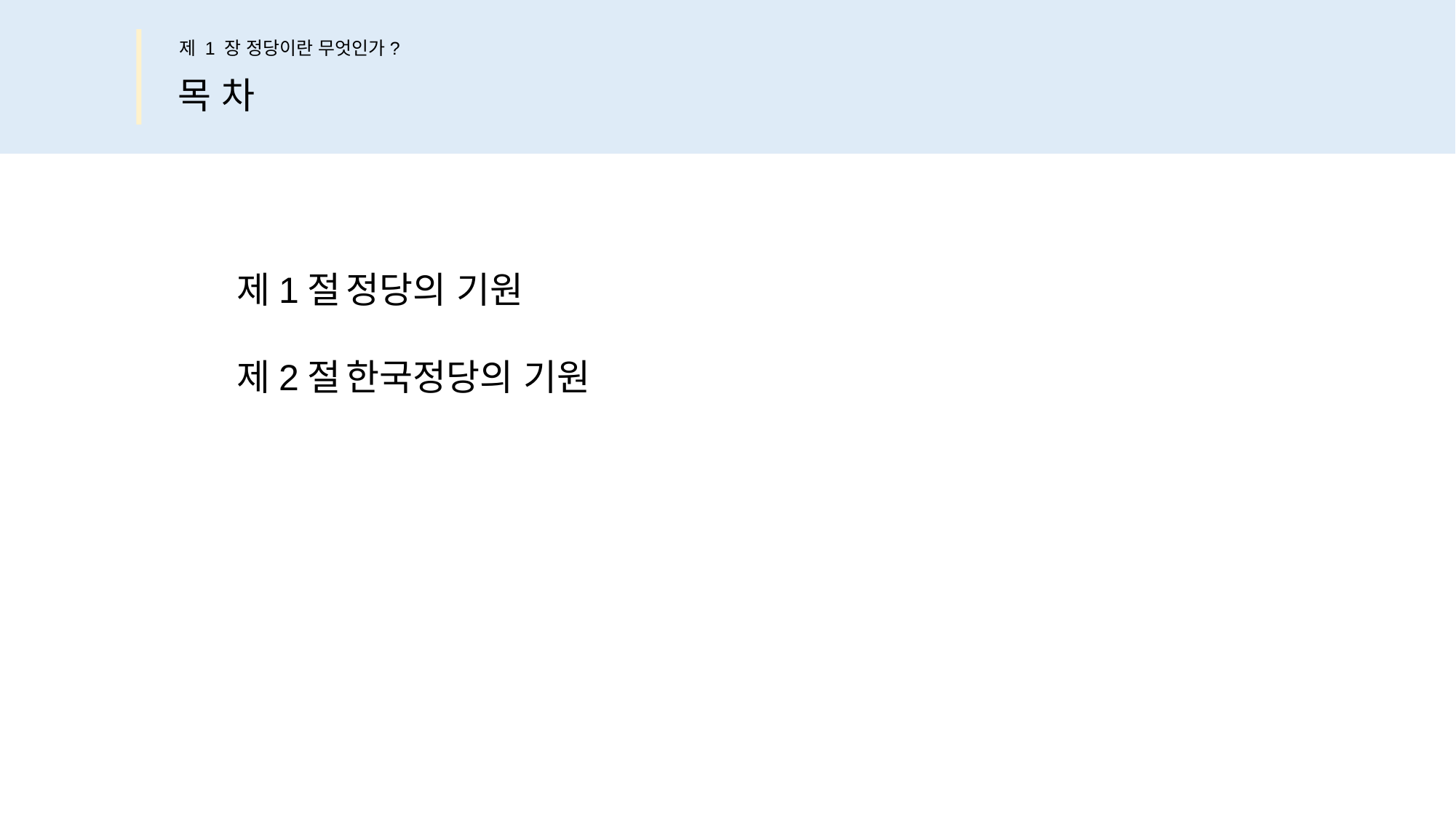

제 1 장 정당이란 무엇인가?
목 차
제1절	정당의 기원
제2절	한국정당의 기원